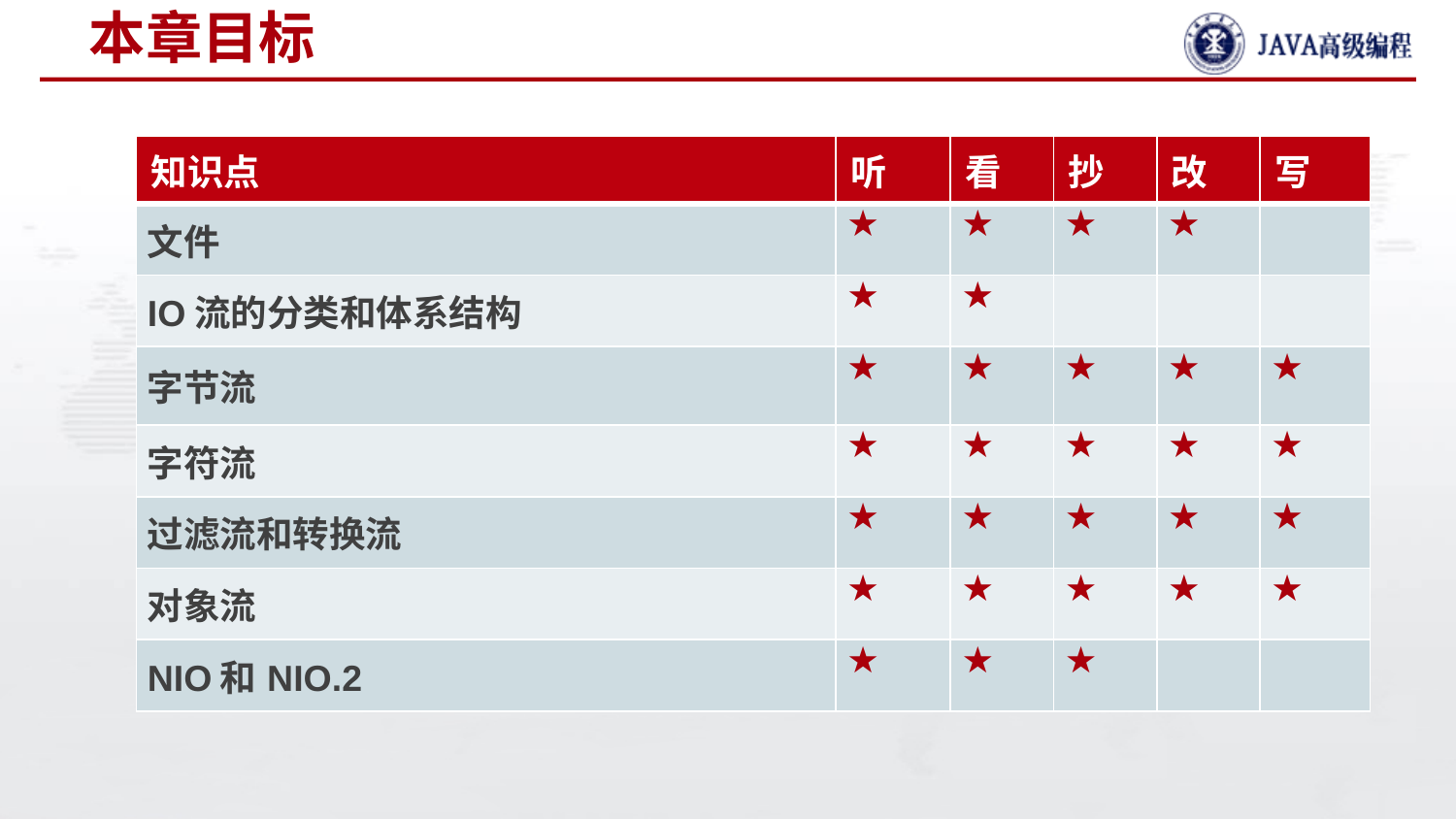

# 本章目标
| 知识点 | 听 | 看 | 抄 | 改 | 写 |
| --- | --- | --- | --- | --- | --- |
| 文件 | ★ | ★ | ★ | ★ |  |
| IO流的分类和体系结构 | ★ | ★ |  |  |  |
| 字节流 | ★ | ★ | ★ | ★ | ★ |
| 字符流 | ★ | ★ | ★ | ★ | ★ |
| 过滤流和转换流 | ★ | ★ | ★ | ★ | ★ |
| 对象流 | ★ | ★ | ★ | ★ | ★ |
| NIO和NIO.2 | ★ | ★ | ★ |  |  |